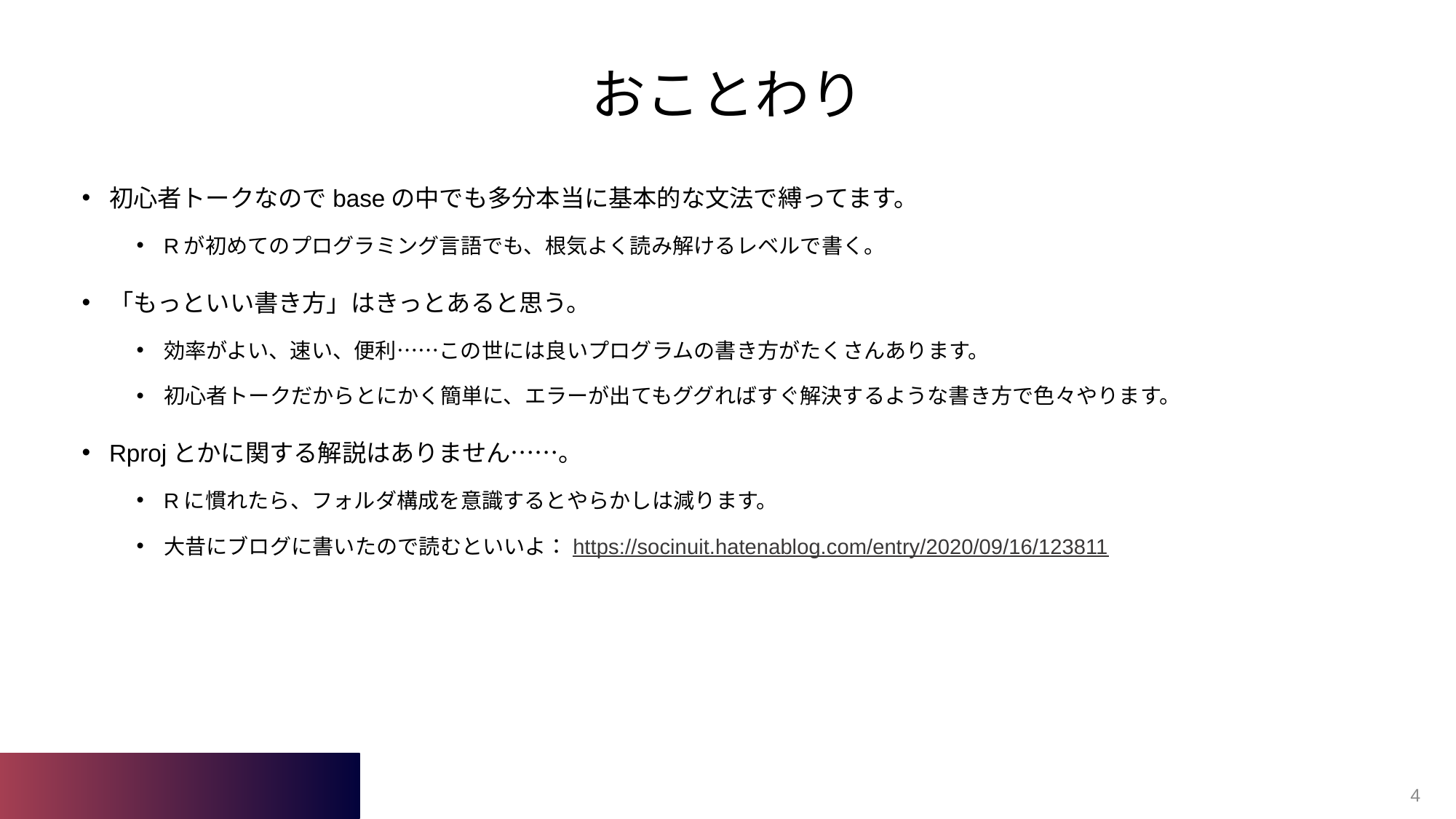

# おことわり
初心者トークなのでbaseの中でも多分本当に基本的な文法で縛ってます。
Rが初めてのプログラミング言語でも、根気よく読み解けるレベルで書く。
「もっといい書き方」はきっとあると思う。
効率がよい、速い、便利……この世には良いプログラムの書き方がたくさんあります。
初心者トークだからとにかく簡単に、エラーが出てもググればすぐ解決するような書き方で色々やります。
Rprojとかに関する解説はありません……。
Rに慣れたら、フォルダ構成を意識するとやらかしは減ります。
大昔にブログに書いたので読むといいよ：https://socinuit.hatenablog.com/entry/2020/09/16/123811

4